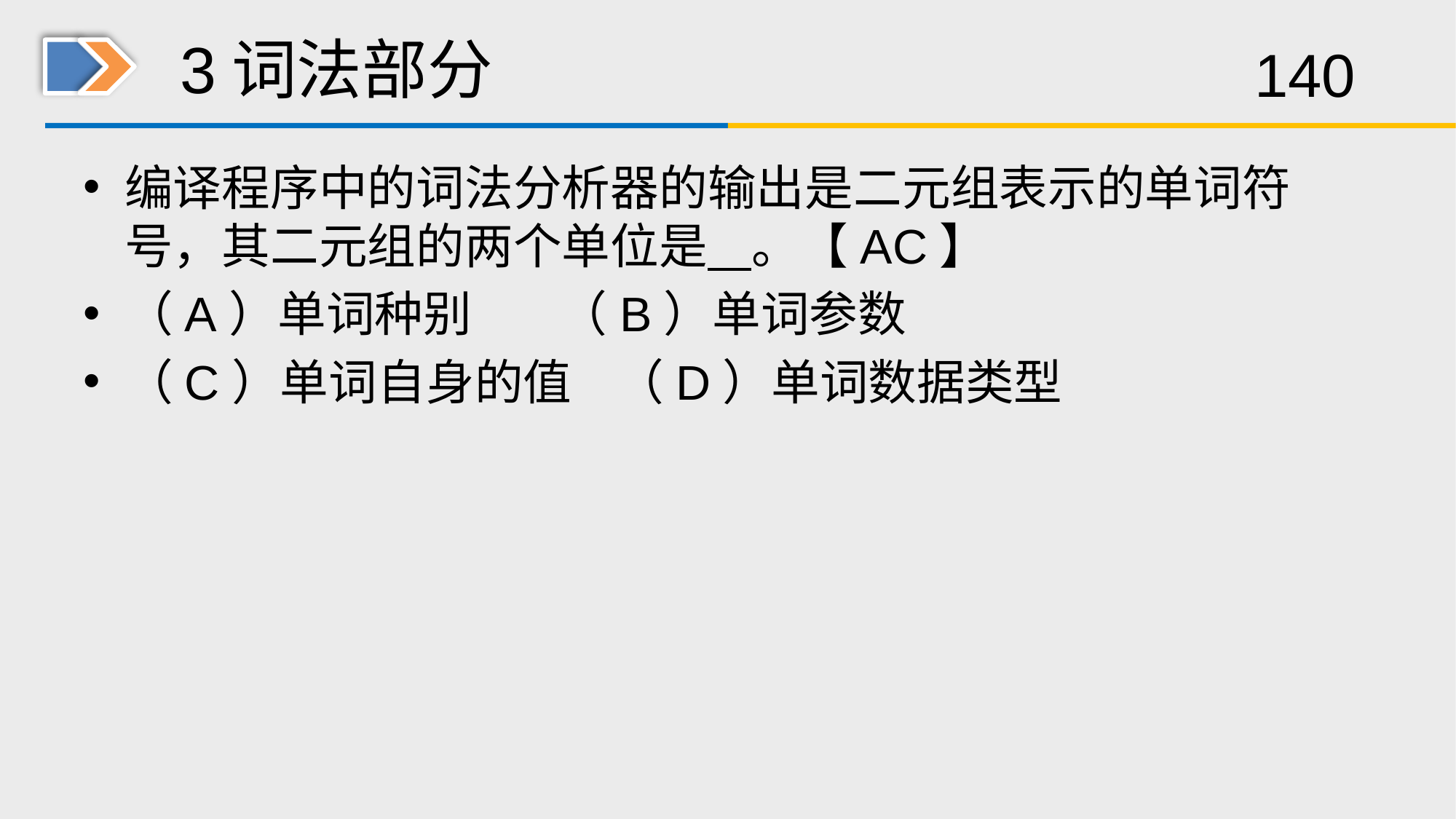

# 3词法部分
140
编译程序中的词法分析器的输出是二元组表示的单词符号，其二元组的两个单位是    。【AC】
（A）单词种别        （B）单词参数
（C）单词自身的值    （D）单词数据类型